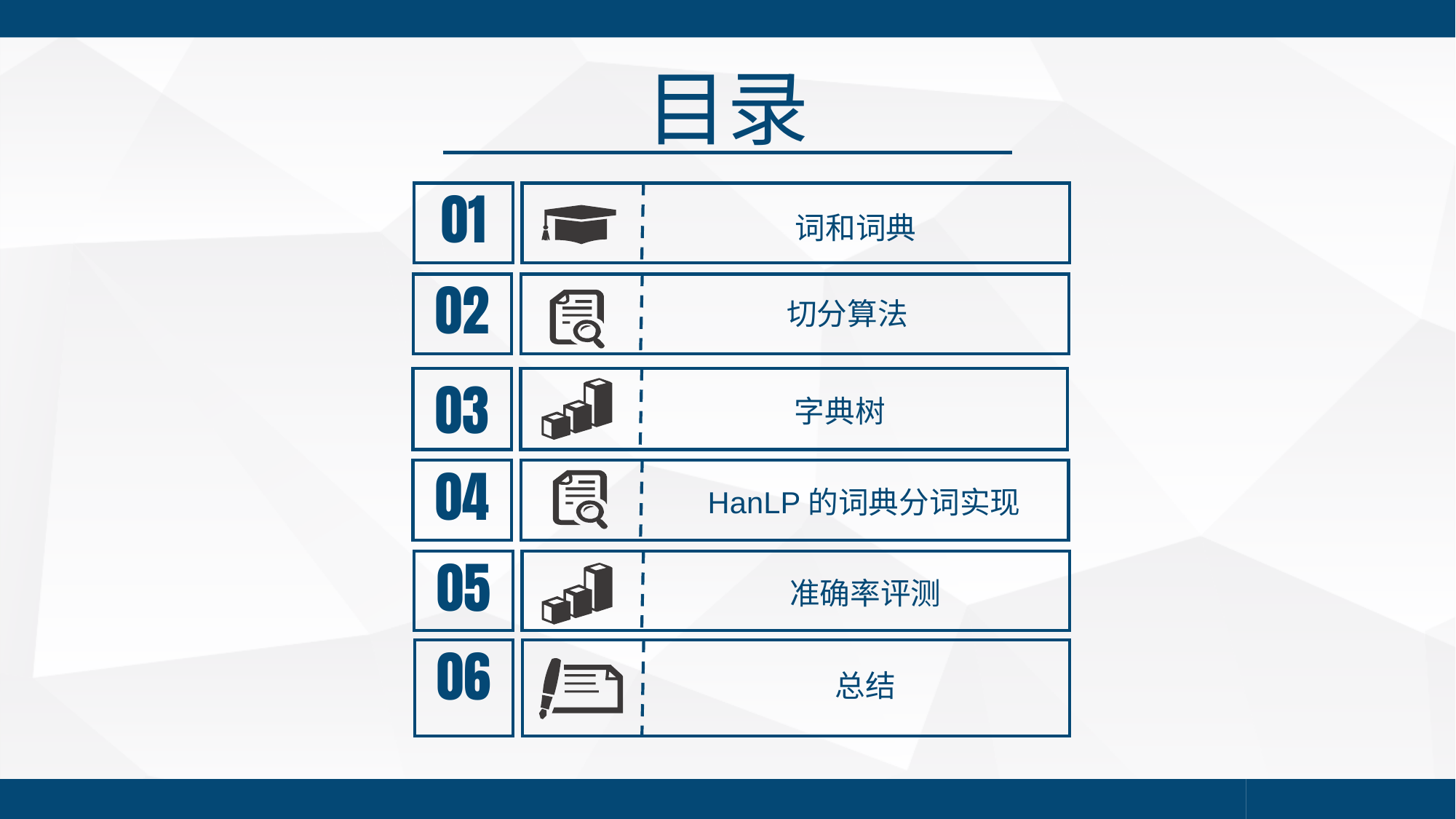

目录

01

词和词典

02

切分算法

03

字典树

04

HanLP的词典分词实现

05

准确率评测

06

总结